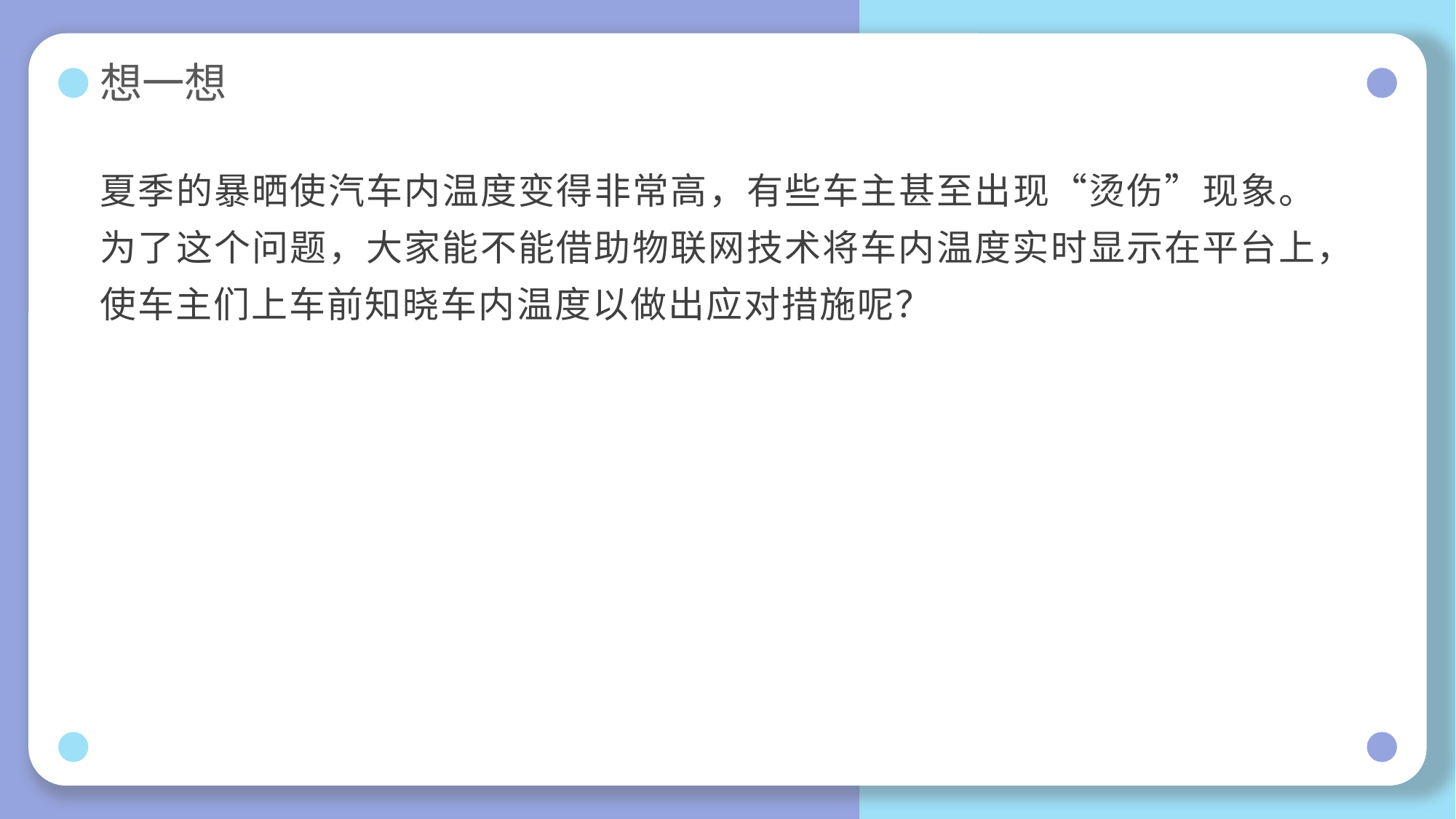

# 想一想
夏季的暴晒使汽车内温度变得非常高，有些车主甚至出现“烫伤”现象。为了这个问题，大家能不能借助物联网技术将车内温度实时显示在平台上，使车主们上车前知晓车内温度以做出应对措施呢？